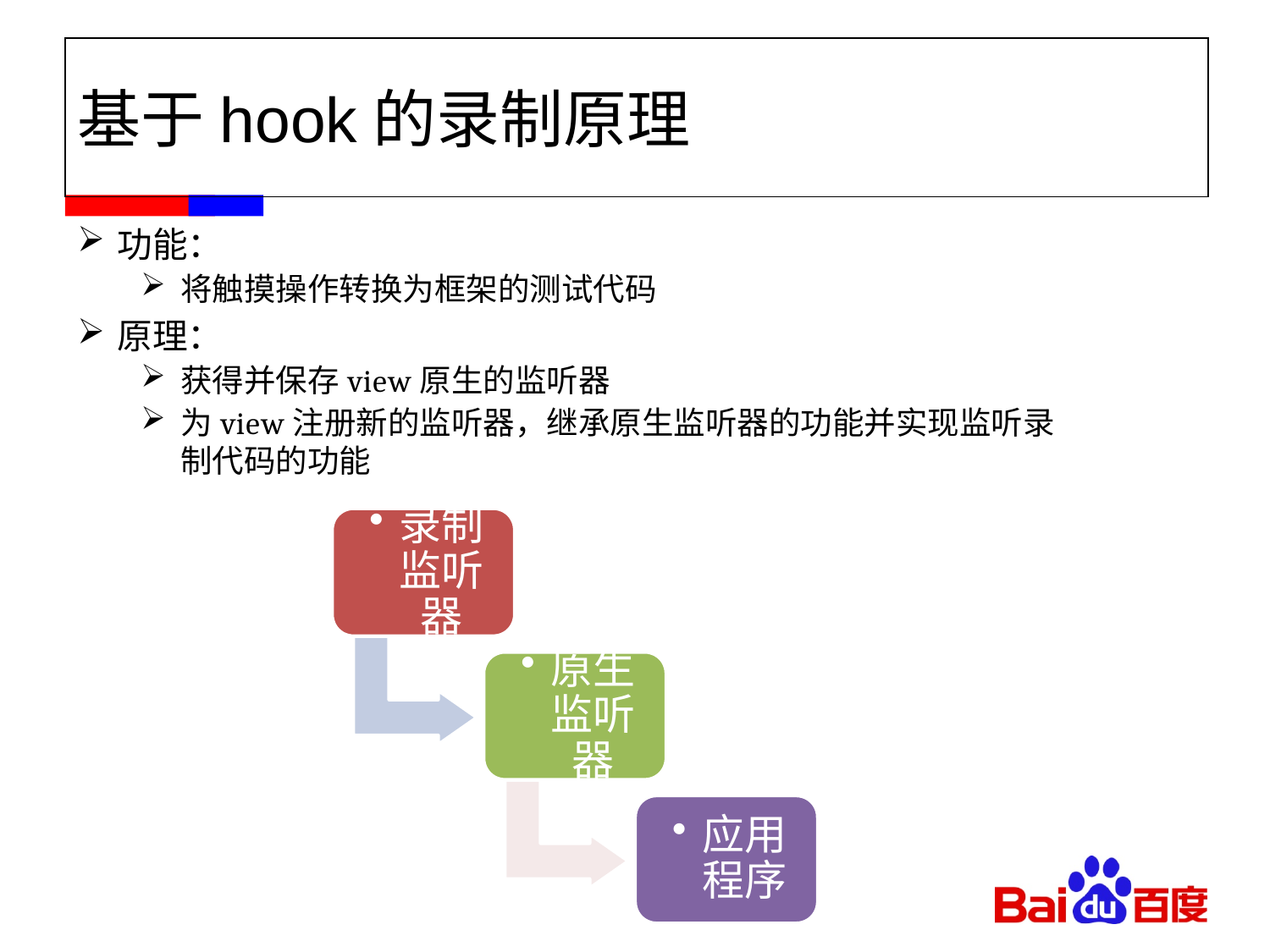

# 基于hook的录制原理
功能：
将触摸操作转换为框架的测试代码
原理：
获得并保存view原生的监听器
为view注册新的监听器，继承原生监听器的功能并实现监听录制代码的功能
录制监听器
原生监听器
应用程序